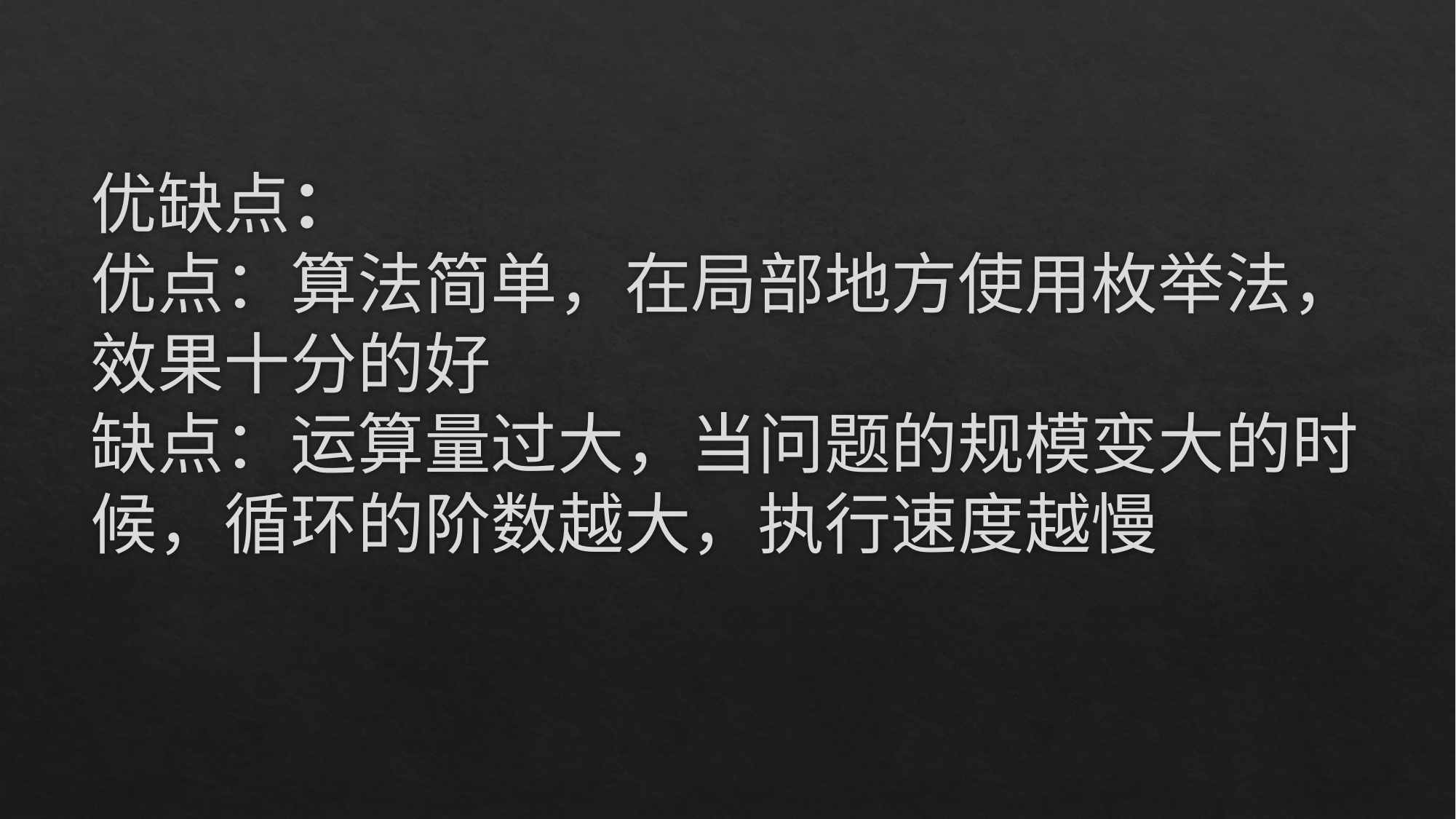

# 优缺点： 优点：算法简单，在局部地方使用枚举法，效果十分的好 缺点：运算量过大，当问题的规模变大的时候，循环的阶数越大，执行速度越慢